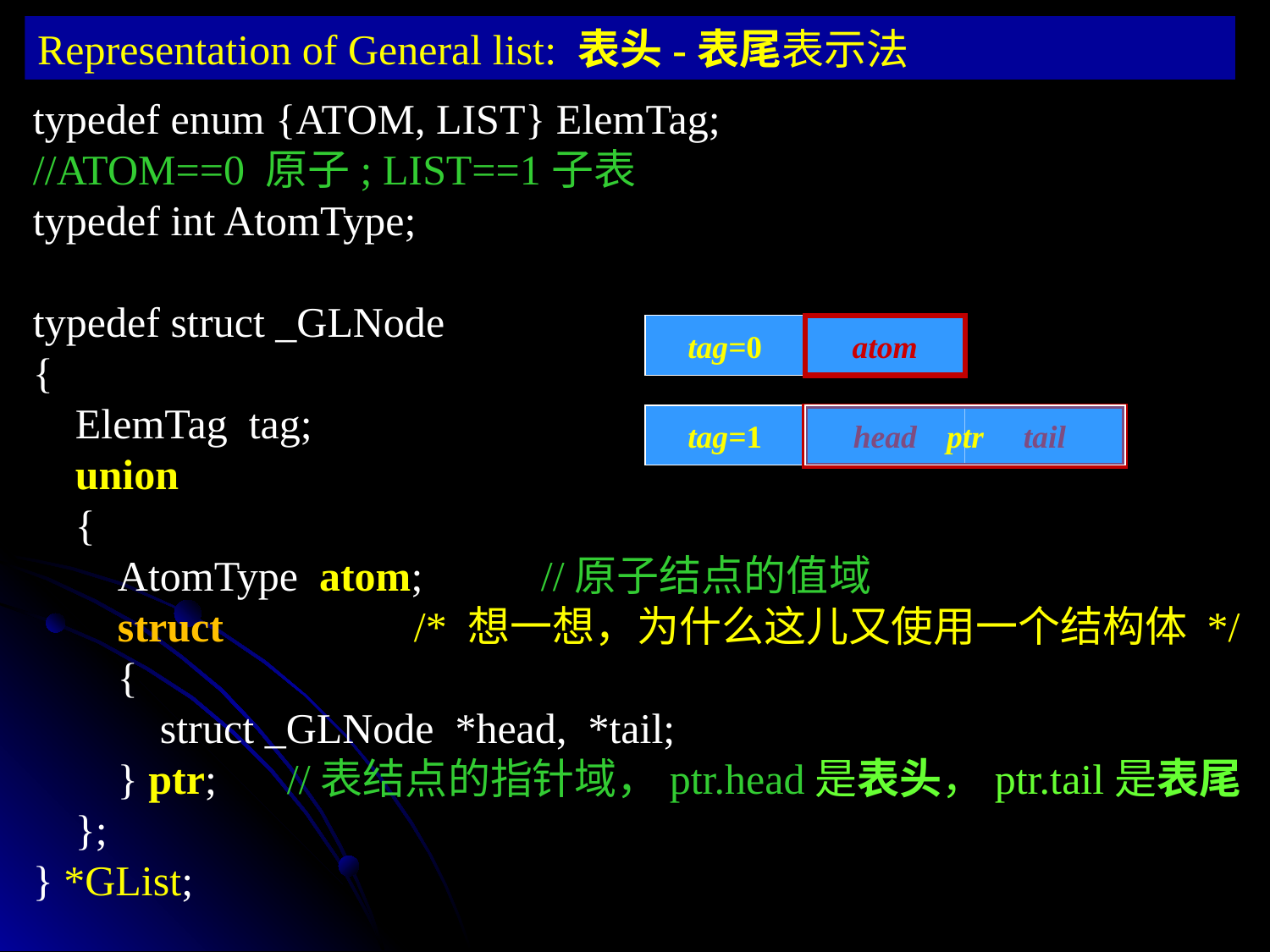

Representation of General list: 表头-表尾表示法
typedef enum {ATOM, LIST} ElemTag;
//ATOM==0 原子; LIST==1子表
typedef int AtomType;

typedef struct _GLNode
{
    ElemTag  tag;
    union
    {
        AtomType  atom;	//原子结点的值域
        struct		/* 想一想，为什么这儿又使用一个结构体 */
        {
            struct _GLNode  *head,  *tail;
        } ptr; 	//表结点的指针域，ptr.head是表头，ptr.tail是表尾
    };
} *GList;
tag=0
atom
ptr
tag=1
head
tail